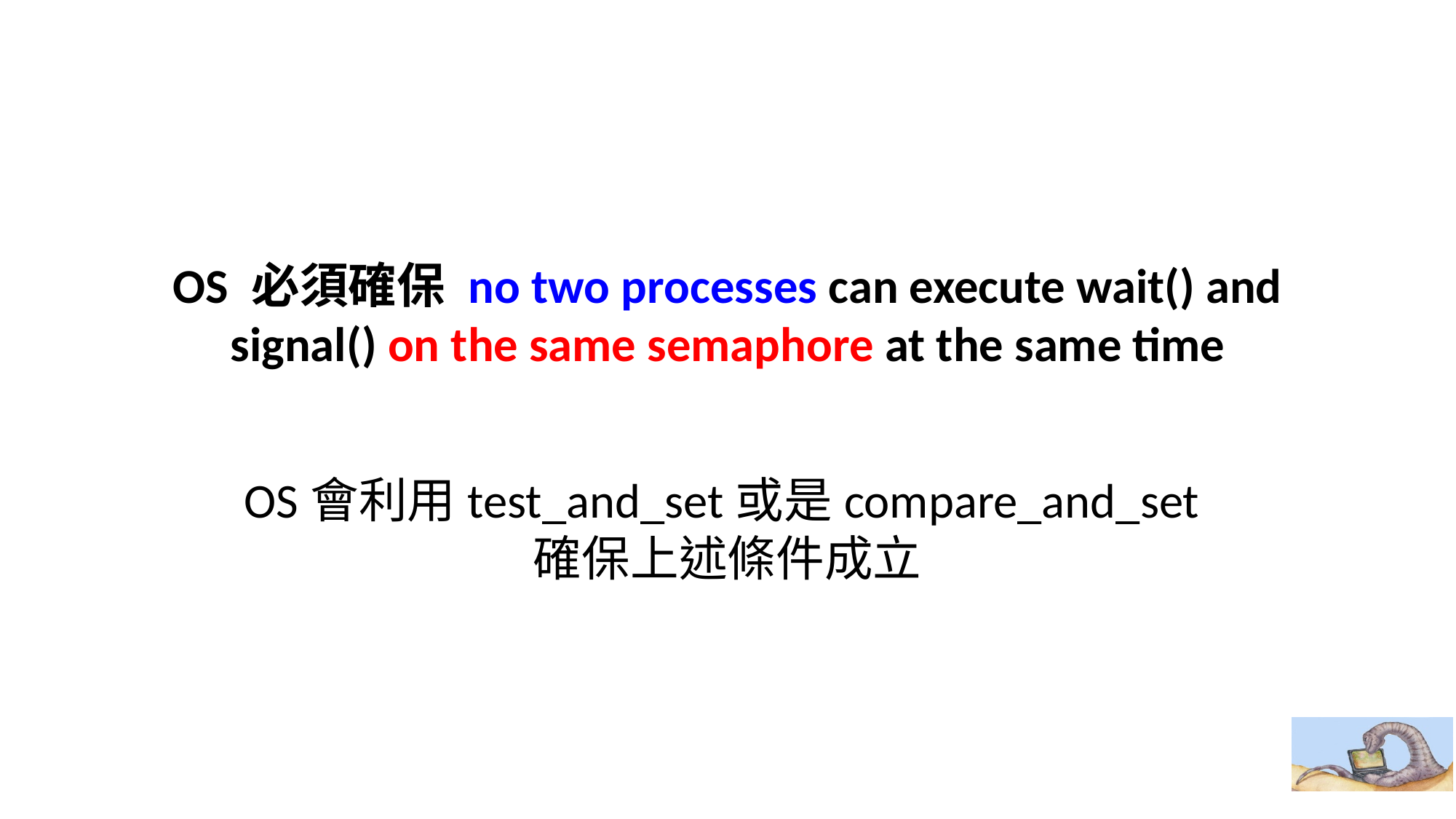

# OS 必須確保 no two processes can execute wait() and signal() on the same semaphore at the same time
OS會利用test_and_set或是compare_and_set確保上述條件成立